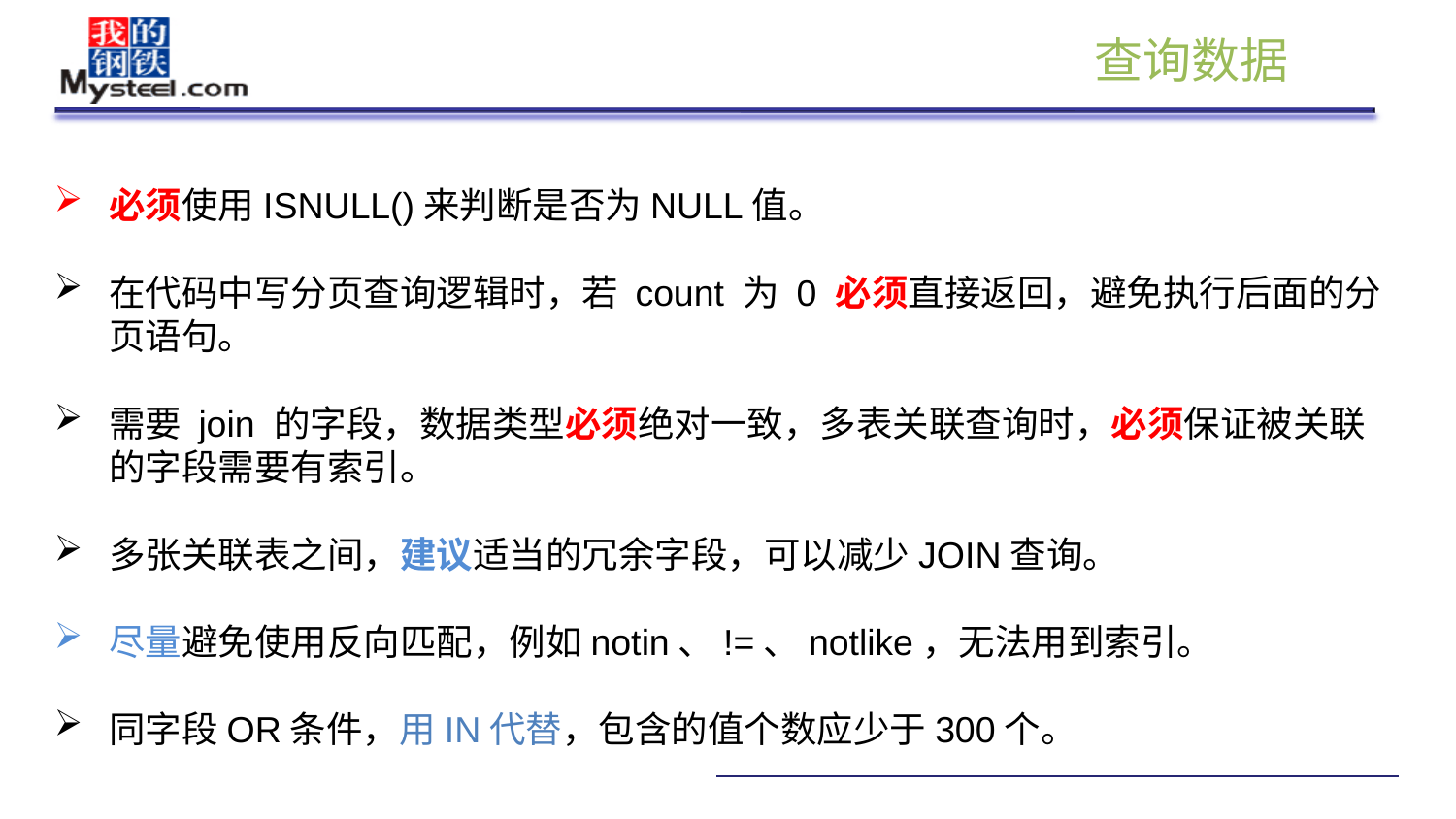

查询数据

必须使用ISNULL()来判断是否为NULL值。

在代码中写分页查询逻辑时，若 count 为 0 必须直接返回，避免执行后面的分页语句。

需要 join 的字段，数据类型必须绝对一致，多表关联查询时，必须保证被关联的字段需要有索引。

多张关联表之间，建议适当的冗余字段，可以减少JOIN查询。

尽量避免使用反向匹配，例如notin、!=、notlike，无法用到索引。

同字段OR条件，用IN代替，包含的值个数应少于300个。